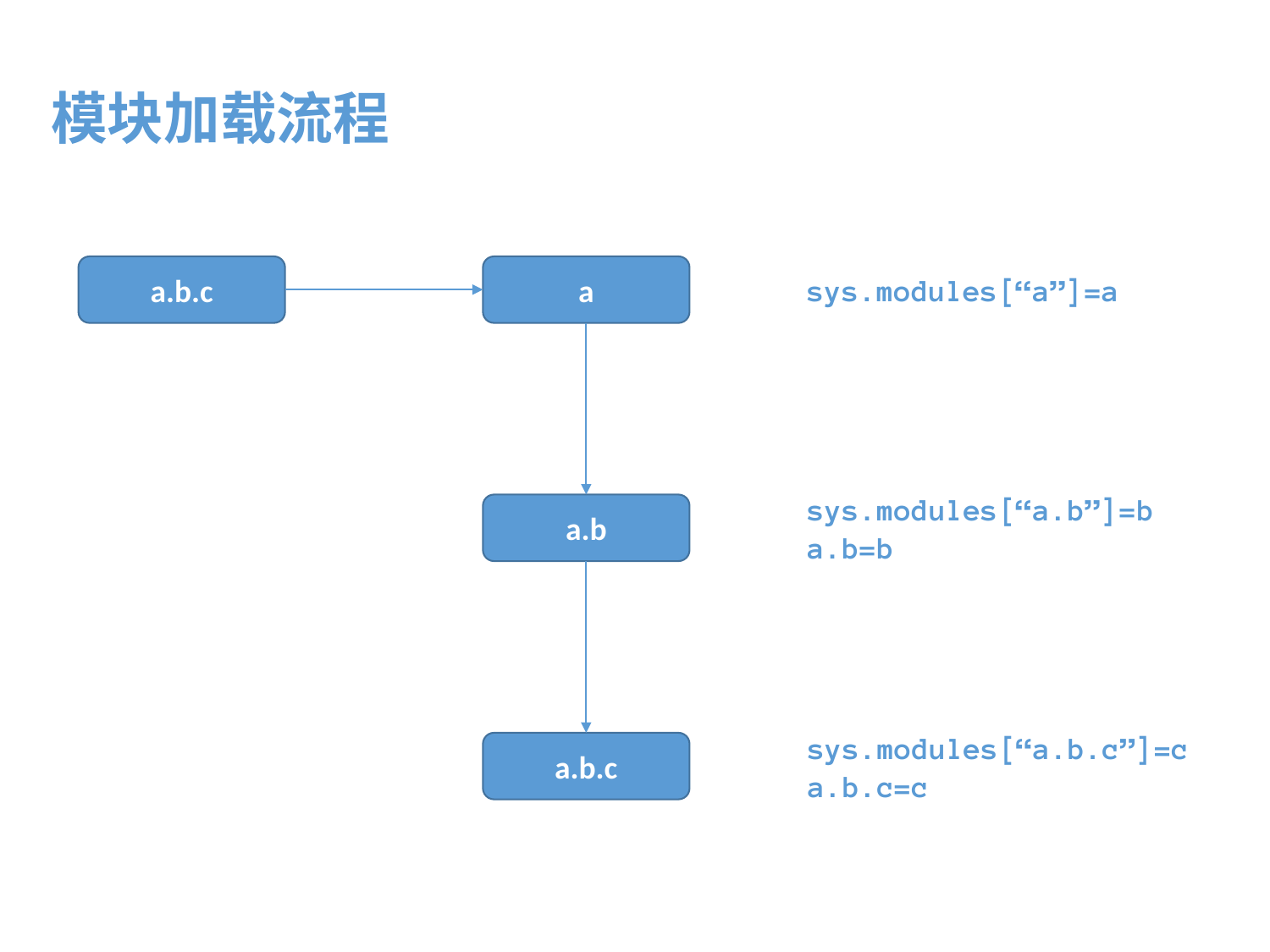

模块加载流程
a.b.c
a
sys.modules[“a”]=a
sys.modules[“a.b”]=b
a.b=b
a.b
sys.modules[“a.b.c”]=c
a.b.c=c
a.b.c